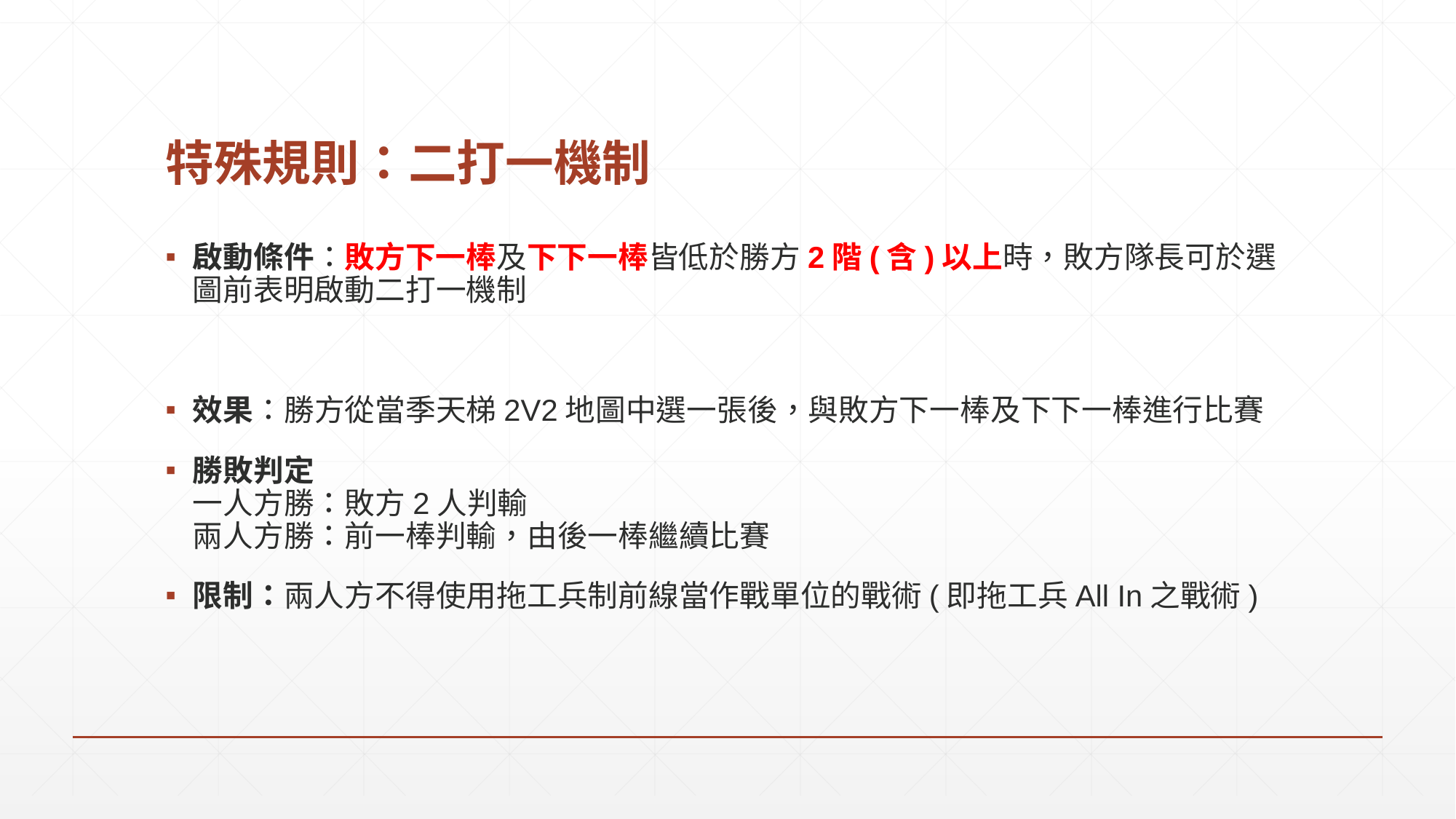

# 特殊規則：二打一機制
啟動條件：敗方下一棒及下下一棒皆低於勝方2階(含)以上時，敗方隊長可於選圖前表明啟動二打一機制

效果：勝方從當季天梯2V2地圖中選一張後，與敗方下一棒及下下一棒進行比賽
勝敗判定
一人方勝：敗方2人判輸
兩人方勝：前一棒判輸，由後一棒繼續比賽
限制：兩人方不得使用拖工兵制前線當作戰單位的戰術(即拖工兵All In之戰術)